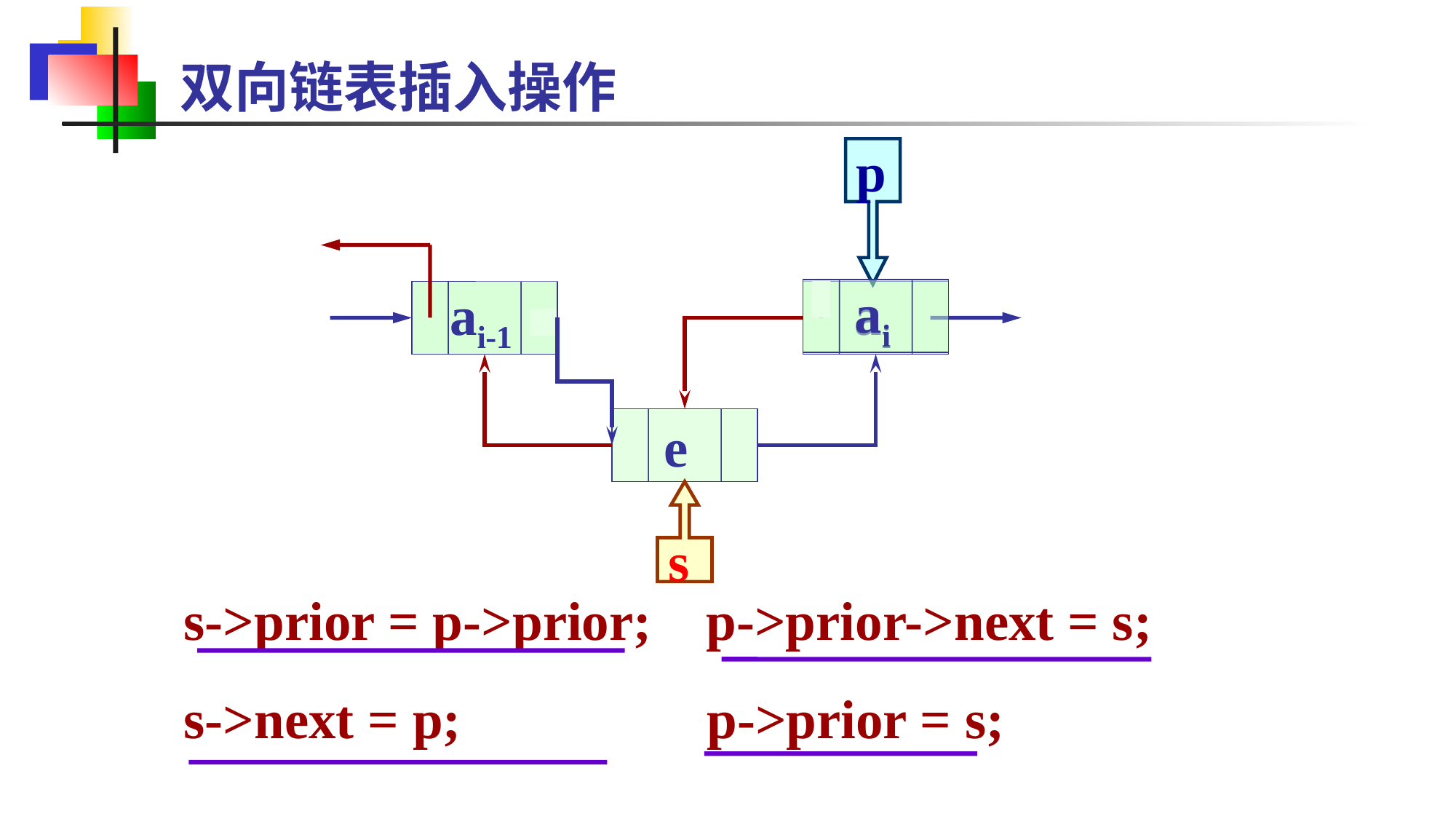

双向链表插入操作
p

   ai

  ai-1

  ai-1

   ai

   e

s
s->prior = p->prior;    p->prior->next = s;
s->next = p;                  p->prior = s;